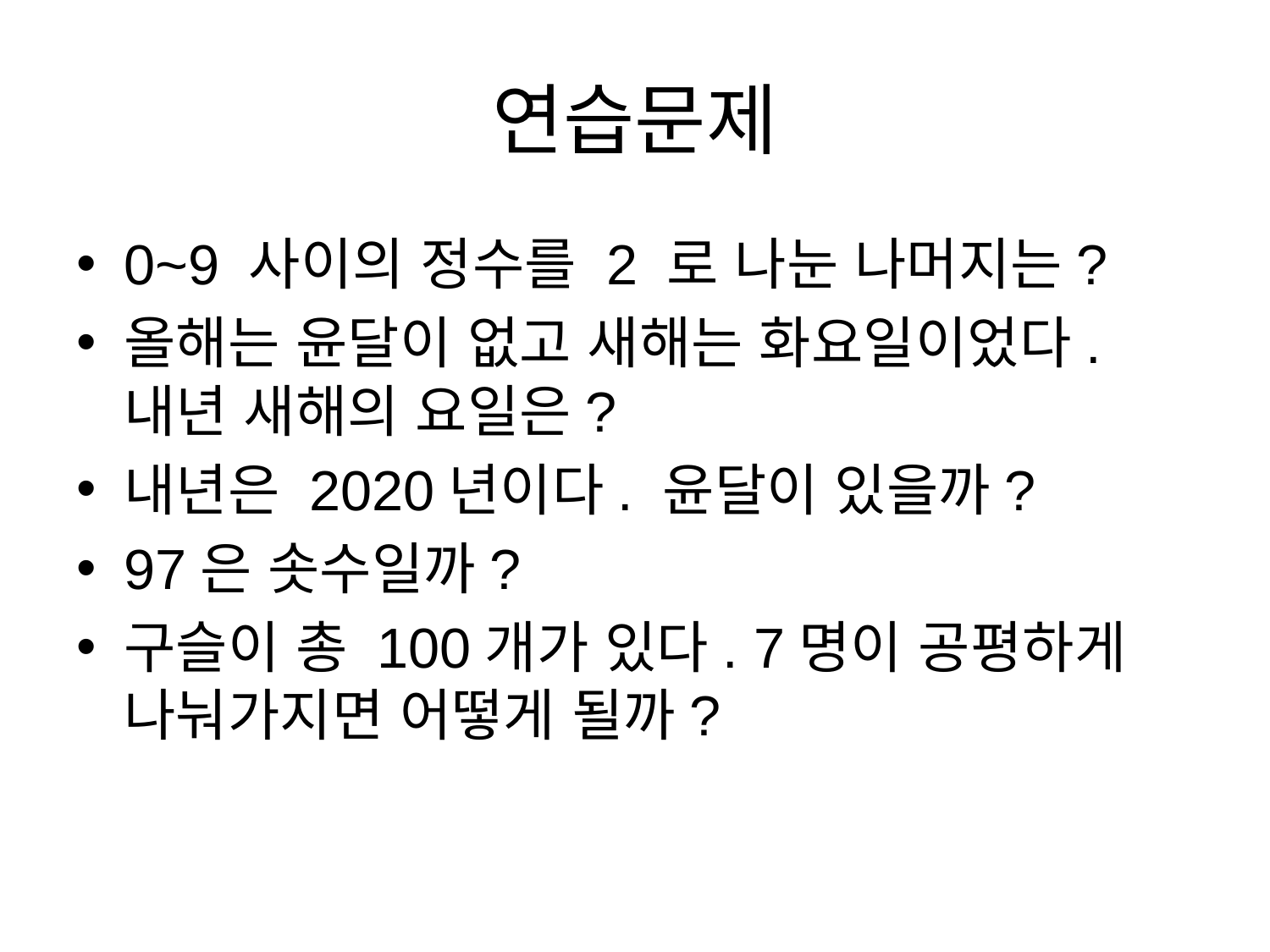

# 연습문제
0~9 사이의 정수를 2 로 나눈 나머지는?
올해는 윤달이 없고 새해는 화요일이었다. 내년 새해의 요일은?
내년은 2020년이다. 윤달이 있을까?
97은 솟수일까?
구슬이 총 100개가 있다. 7명이 공평하게 나눠가지면 어떻게 될까?